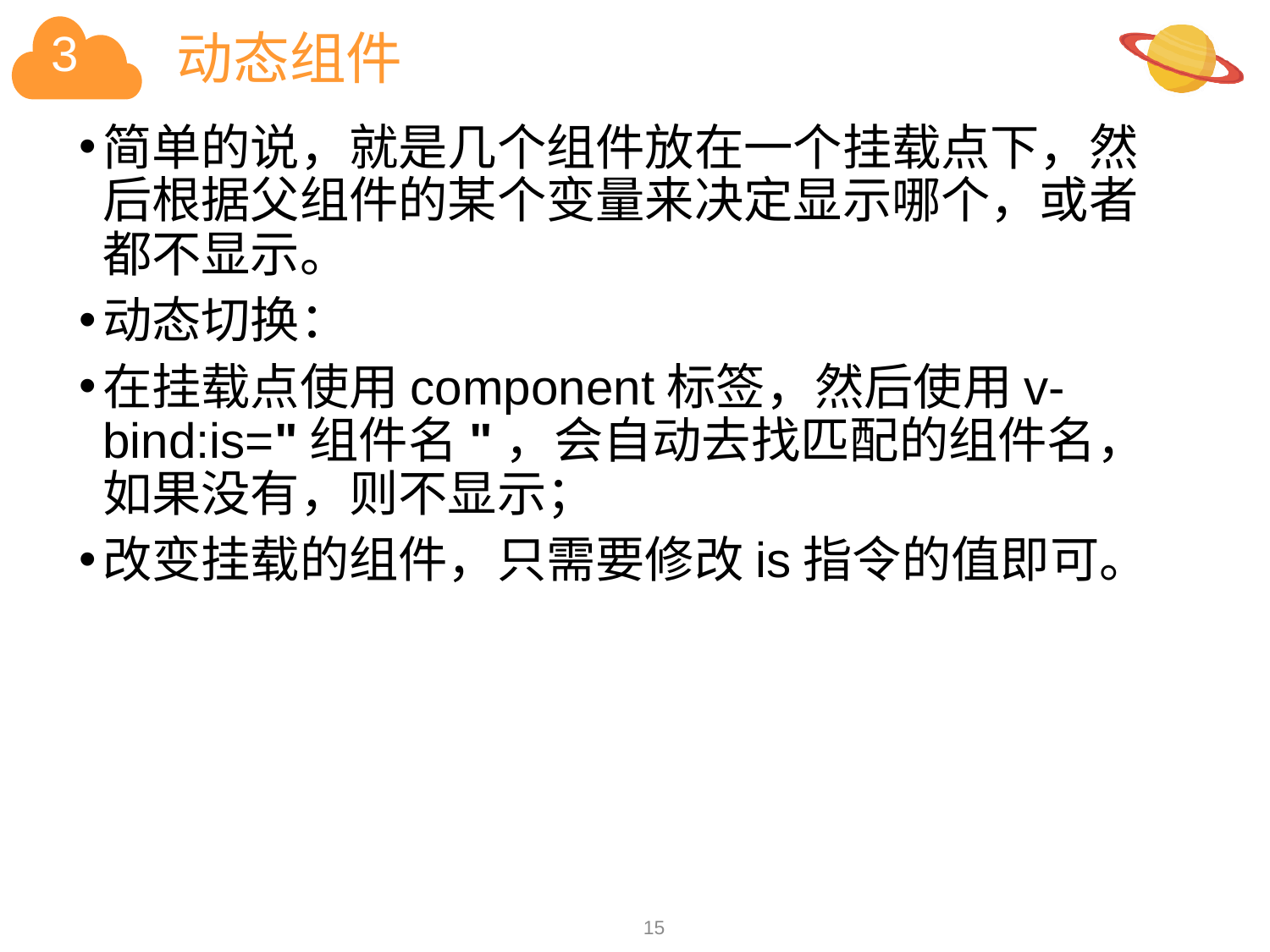

# 动态组件
简单的说，就是几个组件放在一个挂载点下，然后根据父组件的某个变量来决定显示哪个，或者都不显示。
动态切换：
在挂载点使用component标签，然后使用v-bind:is="组件名"，会自动去找匹配的组件名，如果没有，则不显示；
改变挂载的组件，只需要修改is指令的值即可。

15